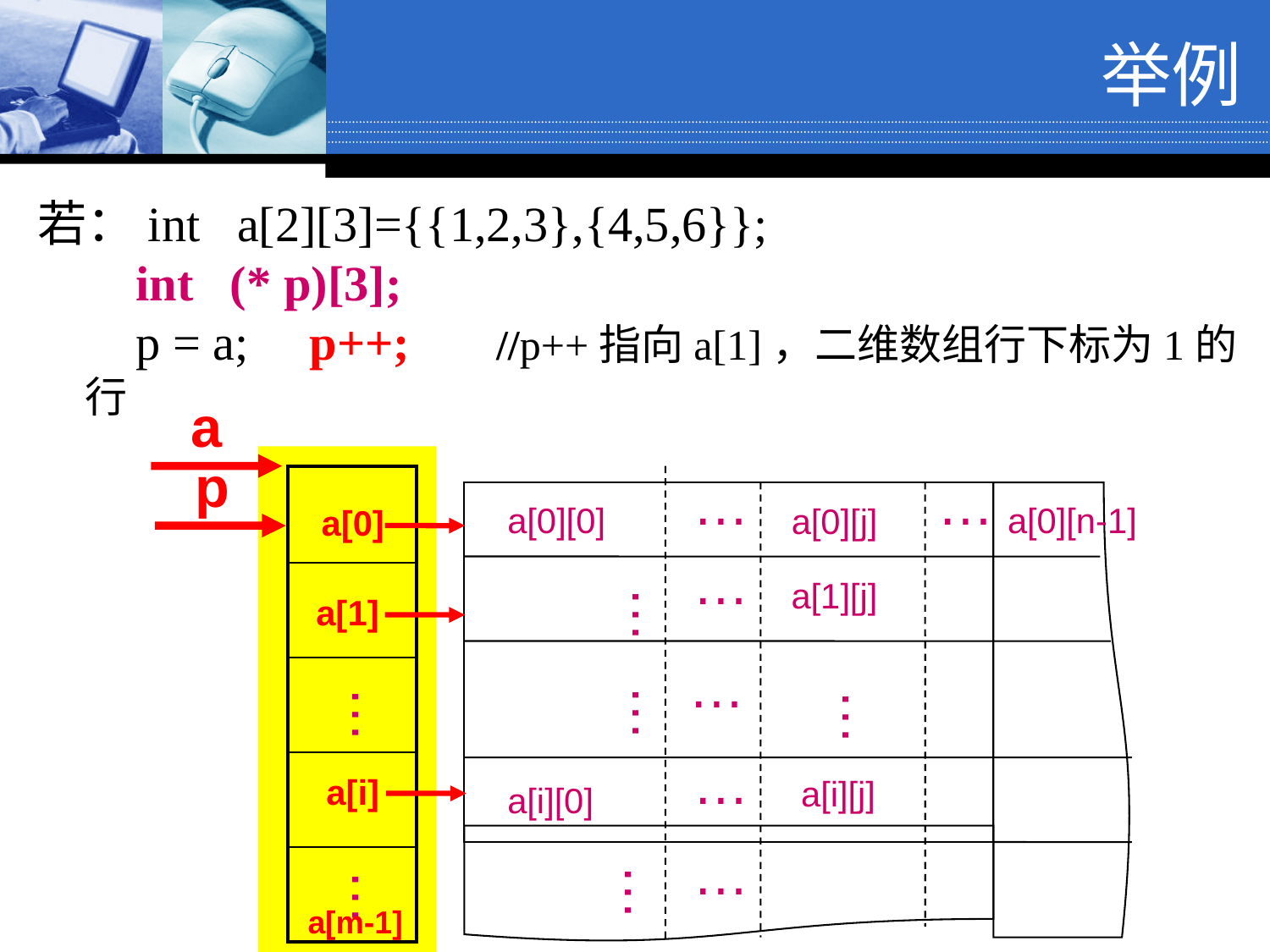

# 举例
若：int   a[2][3]={{1,2,3},{4,5,6}};
        int   (* p)[3];
        p = a;     p++;       //p++指向a[1]，二维数组行下标为1的行

a
p

…
…

|  |
| --- |
|  |
|  |
|  |
|  |

a[0][0]
a[0][n-1]
a[0][j]
a[0]

…

a[1][j]
…
a[1]

…
…
…
…
…

a[i]
a[i][j]
a[i][0]

…

…
…
a[m-1]